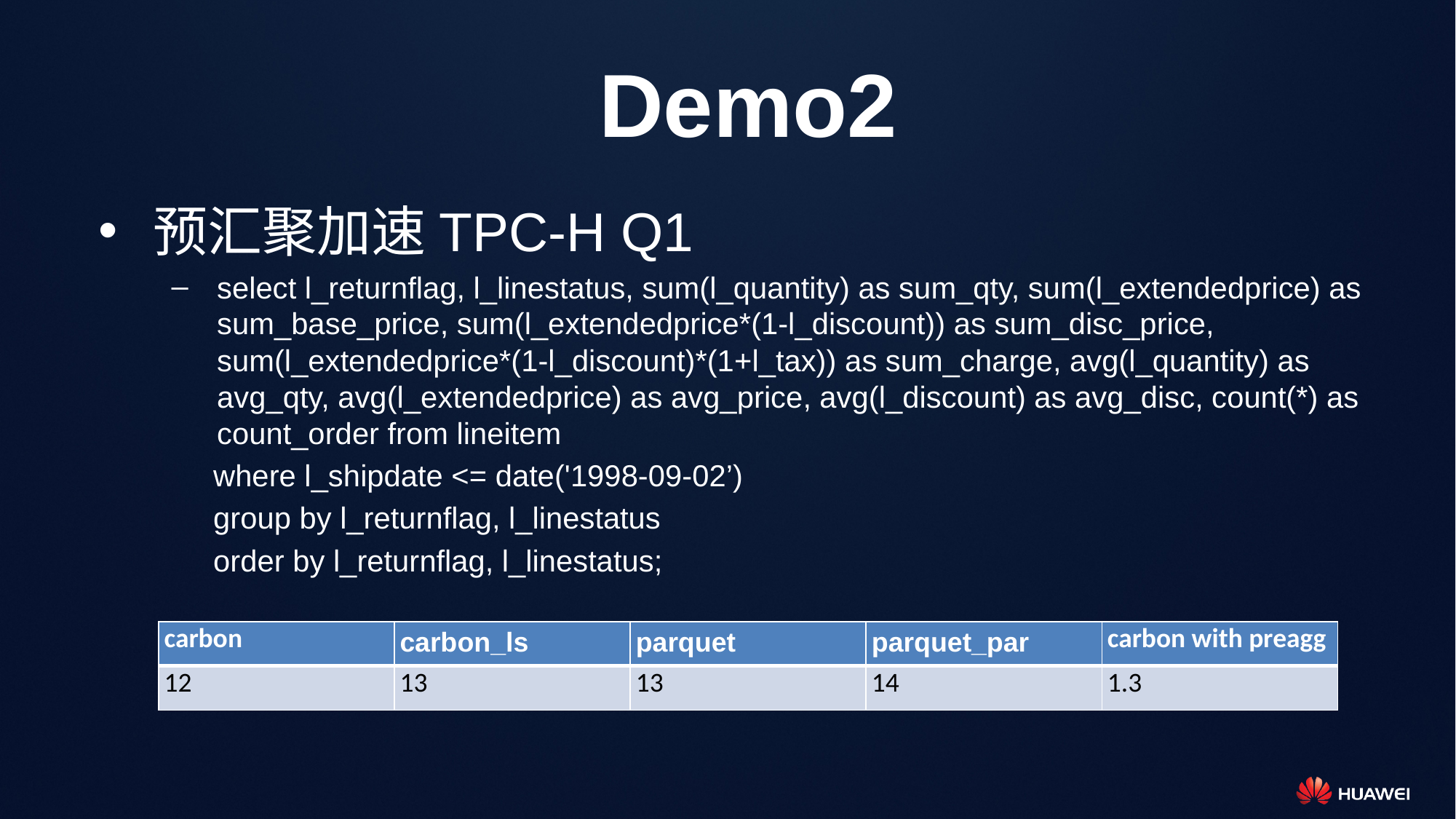

# Demo2
预汇聚加速TPC-H Q1
select l_returnflag, l_linestatus, sum(l_quantity) as sum_qty, sum(l_extendedprice) as sum_base_price, sum(l_extendedprice*(1-l_discount)) as sum_disc_price, sum(l_extendedprice*(1-l_discount)*(1+l_tax)) as sum_charge, avg(l_quantity) as avg_qty, avg(l_extendedprice) as avg_price, avg(l_discount) as avg_disc, count(*) as count_order from lineitem
     where l_shipdate <= date('1998-09-02’)
     group by l_returnflag, l_linestatus
     order by l_returnflag, l_linestatus;
| carbon | carbon\_ls | parquet | parquet\_par | carbon with preagg |
| --- | --- | --- | --- | --- |
| 12 | 13 | 13 | 14 | 1.3 |